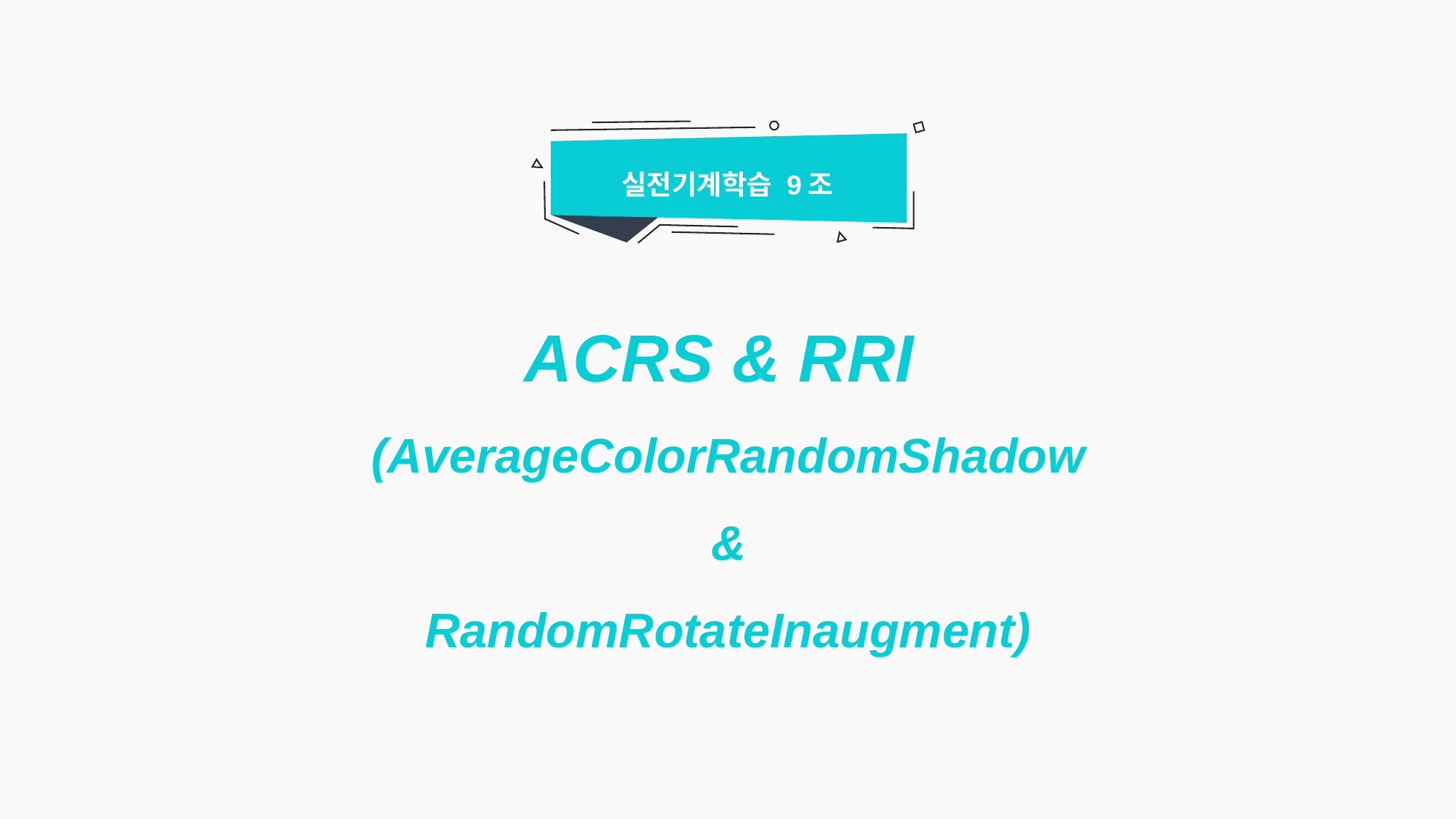

실전기계학습 9조
ACRS & RRI
(AverageColorRandomShadow
&
RandomRotateInaugment)